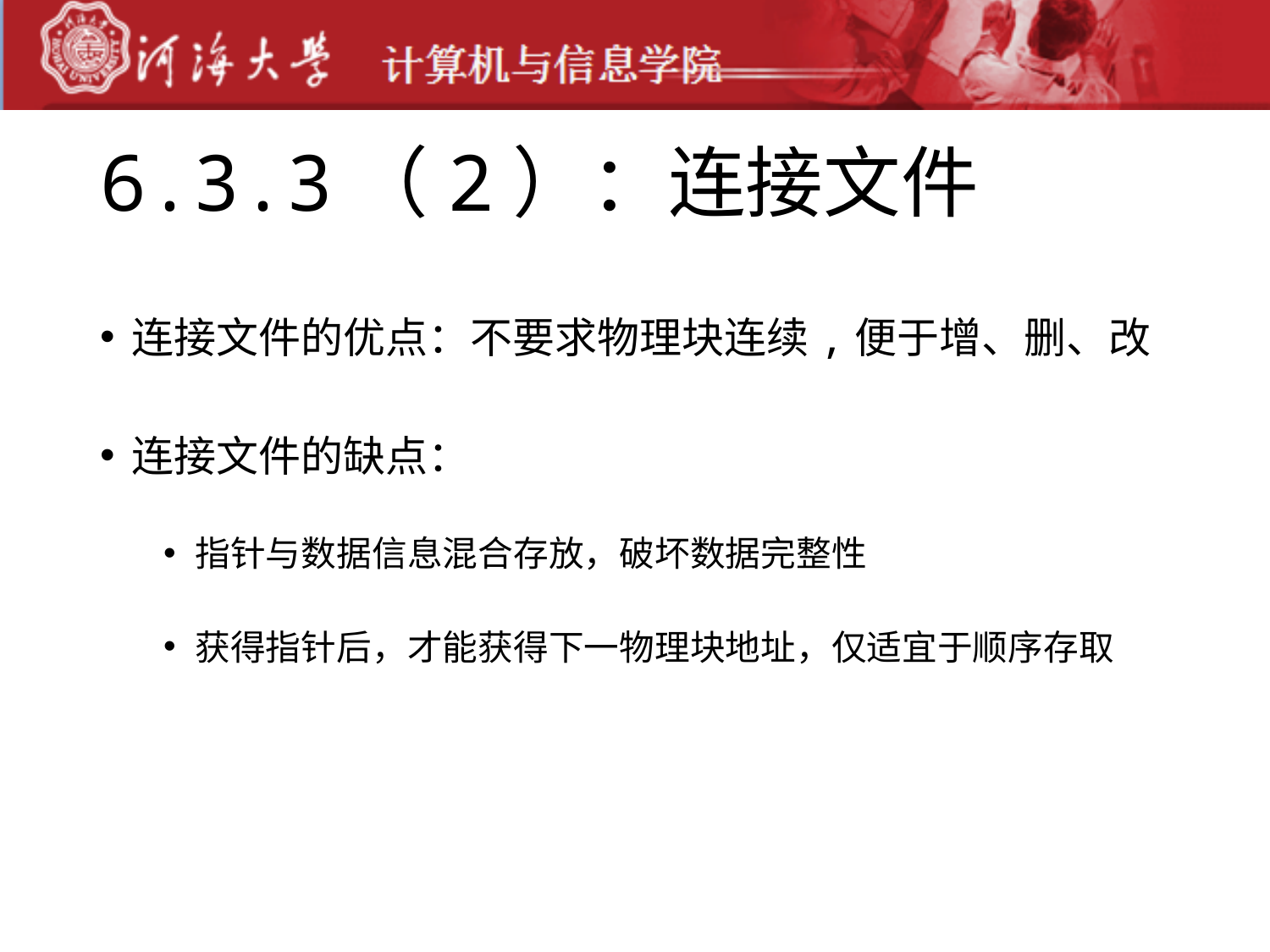

# 6.3.3（2）：连接文件
连接文件的优点：不要求物理块连续,便于增、删、改
连接文件的缺点：
指针与数据信息混合存放，破坏数据完整性
获得指针后，才能获得下一物理块地址，仅适宜于顺序存取